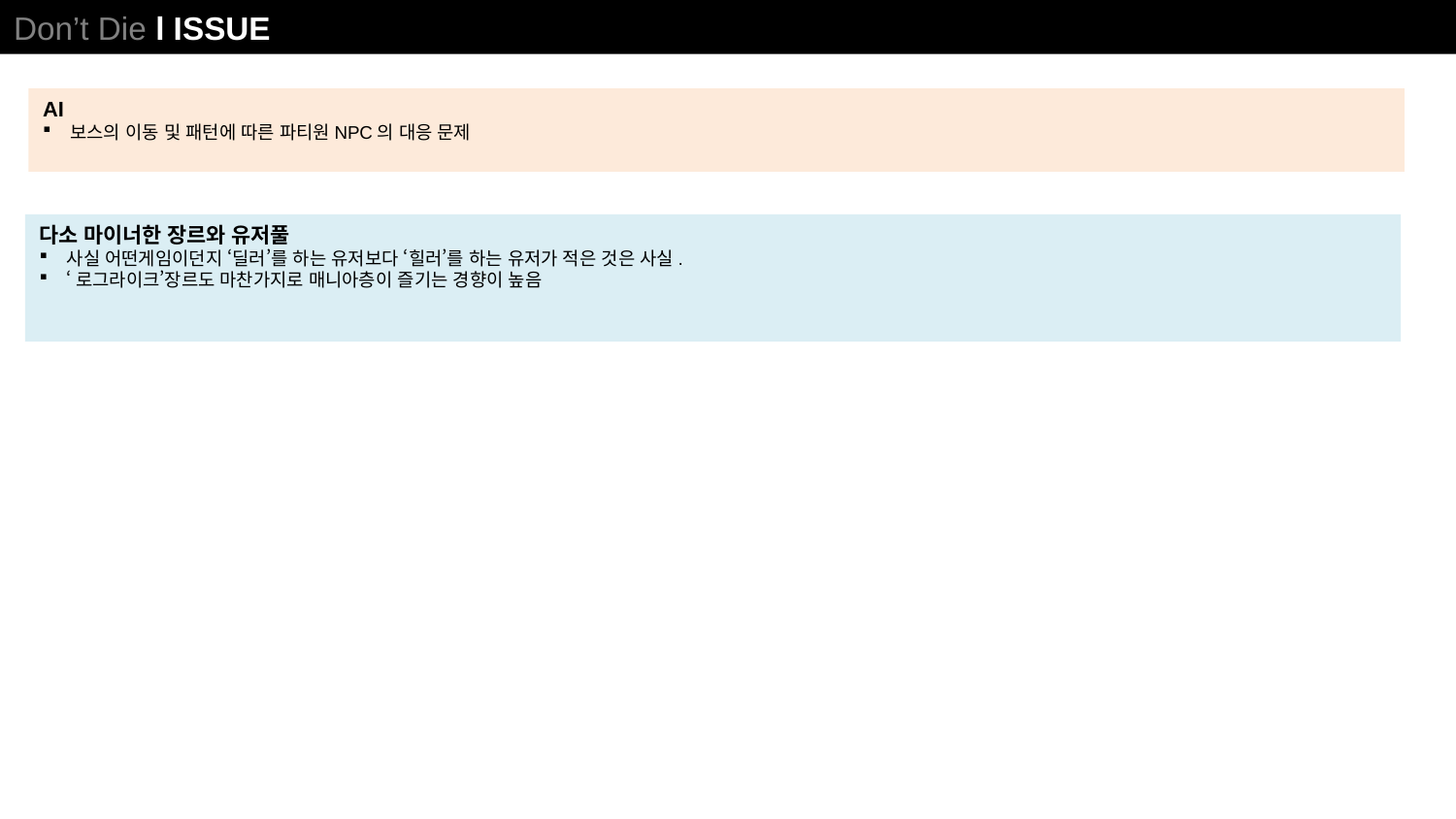

Don’t Die l ISSUE
AI
보스의 이동 및 패턴에 따른 파티원NPC의 대응 문제

다소 마이너한 장르와 유저풀
사실 어떤게임이던지 ‘딜러’를 하는 유저보다 ‘힐러’를 하는 유저가 적은 것은 사실.
‘로그라이크’장르도 마찬가지로 매니아층이 즐기는 경향이 높음